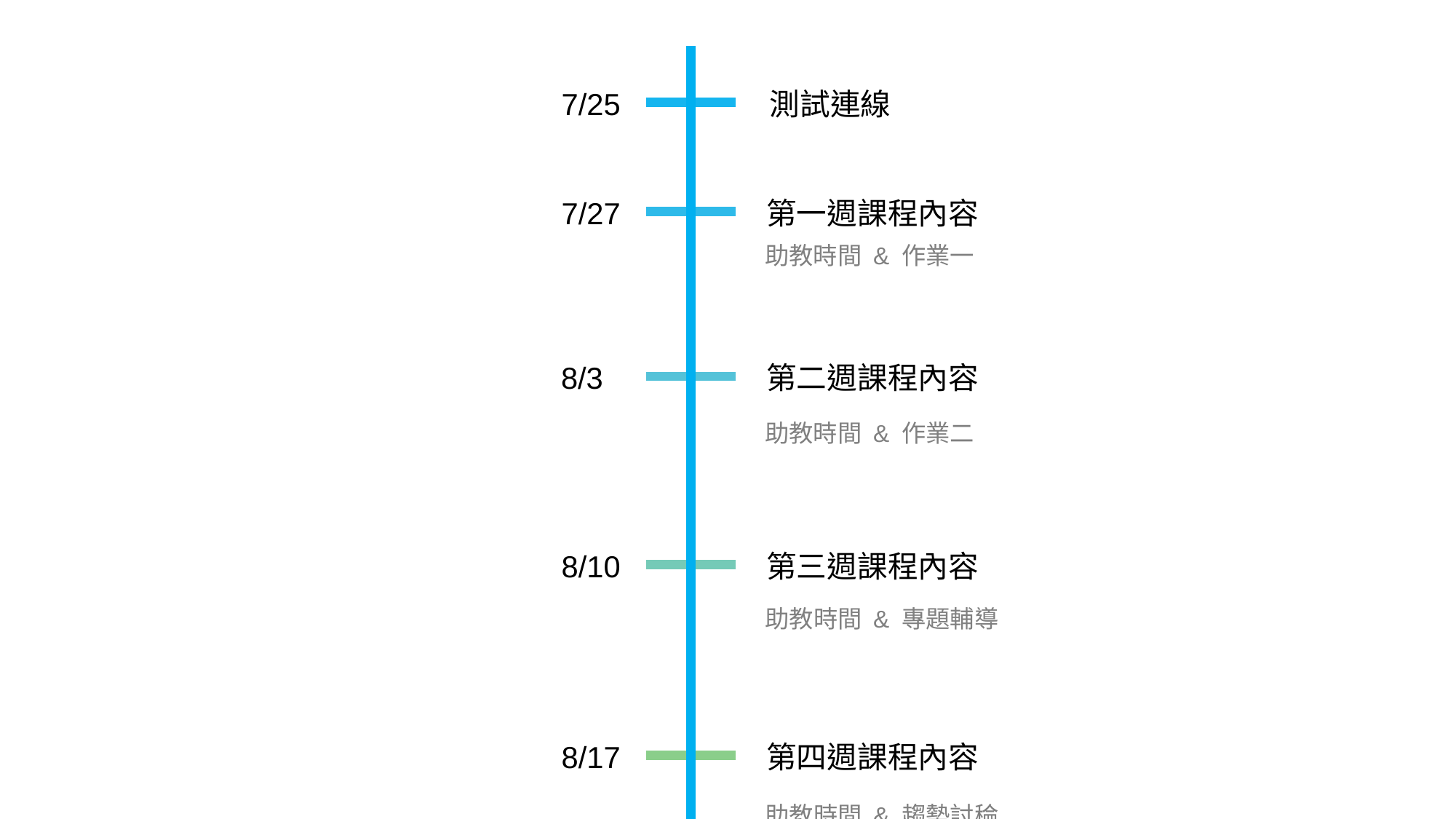

7/25
測試連線
7/27
第一週課程內容
助教時間 & 作業一
8/3
第二週課程內容
助教時間 & 作業二
8/10
第三週課程內容
助教時間 & 專題輔導
8/17
第四週課程內容
助教時間 & 趨勢討稐